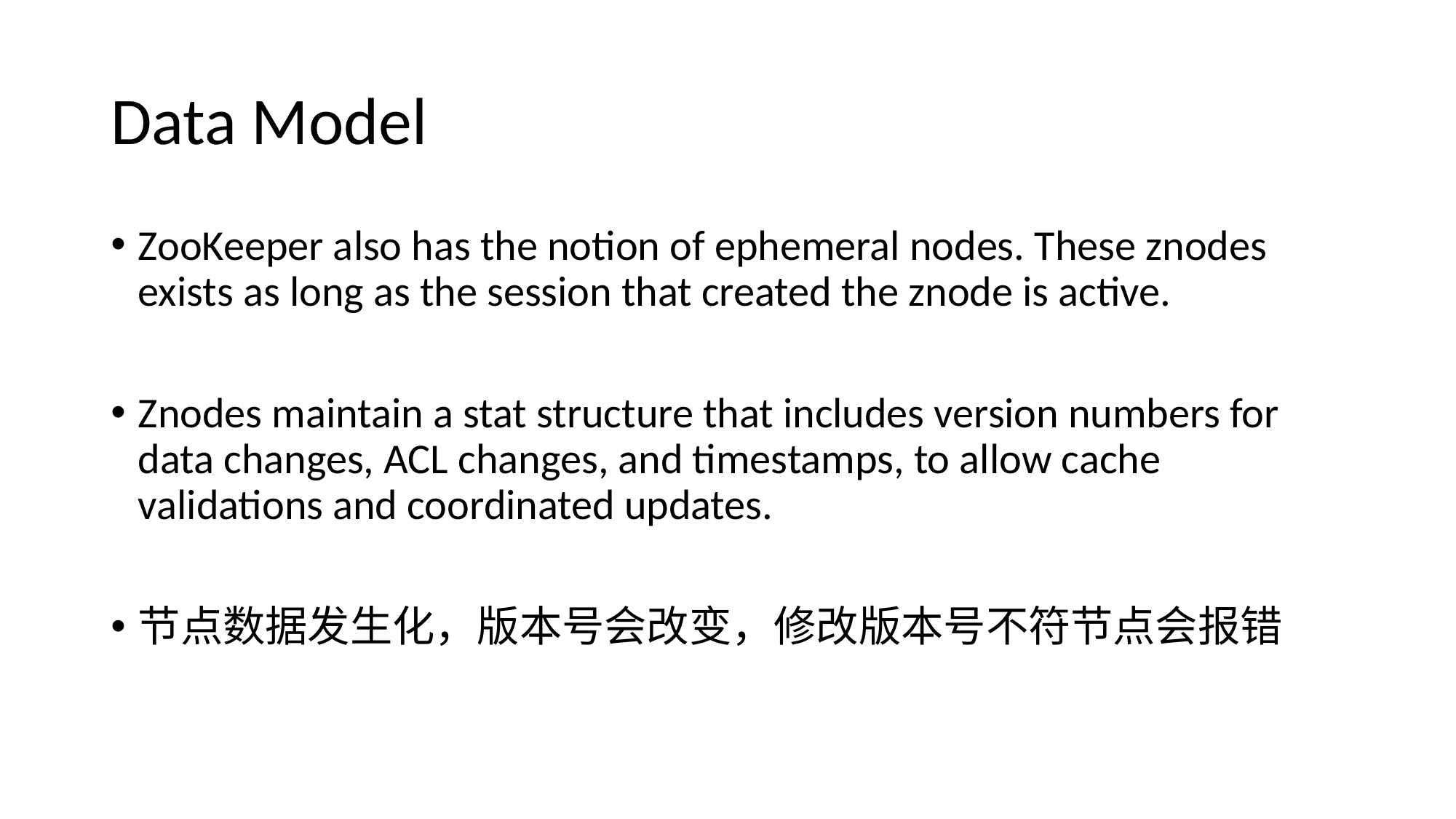

# Data Model
ZooKeeper also has the notion of ephemeral nodes. These znodes exists as long as the session that created the znode is active.

Znodes maintain a stat structure that includes version numbers for data changes, ACL changes, and timestamps, to allow cache validations and coordinated updates.

节点数据发生化，版本号会改变，修改版本号不符节点会报错